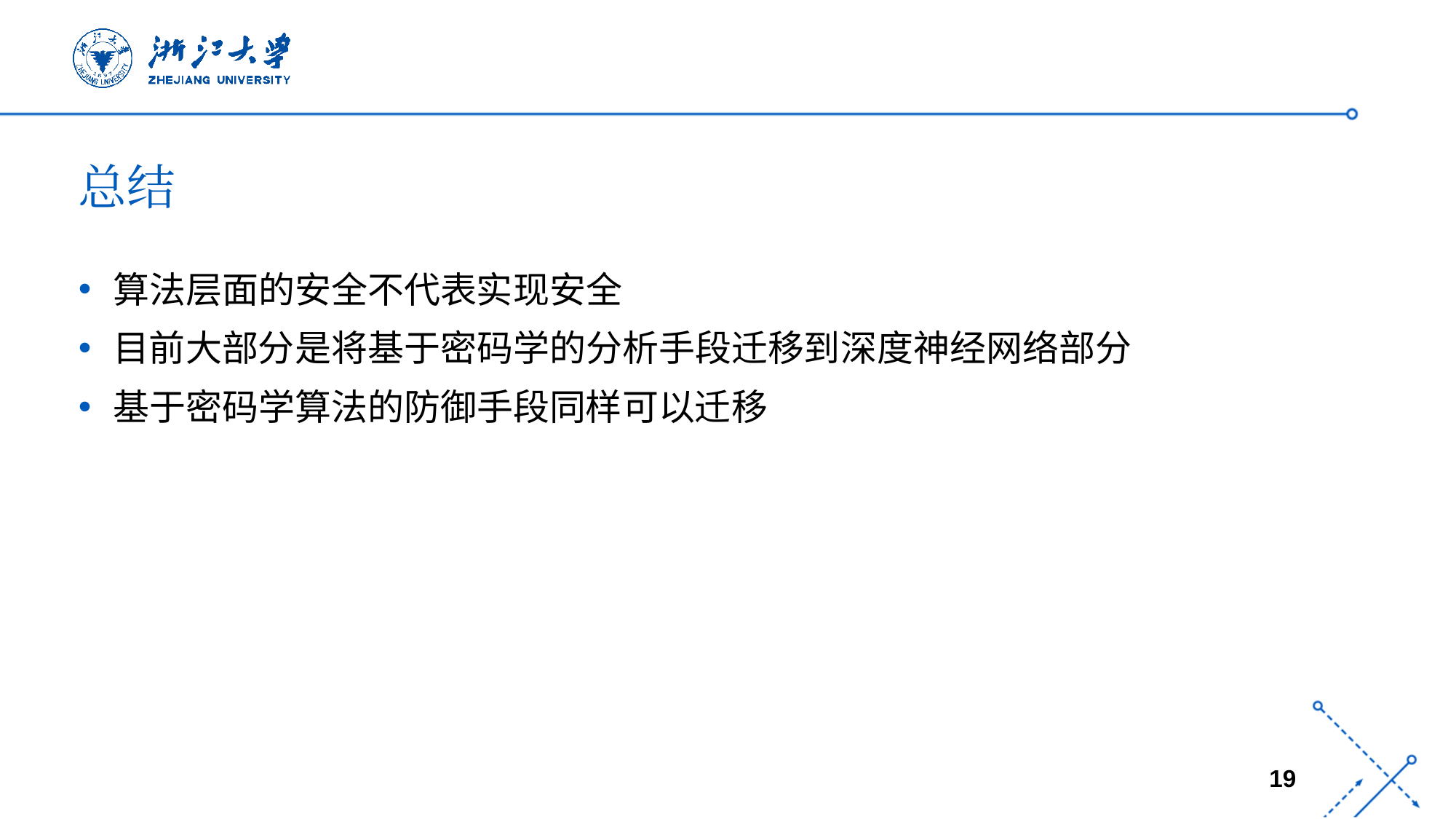

# 总结
算法层面的安全不代表实现安全
目前大部分是将基于密码学的分析手段迁移到深度神经网络部分
基于密码学算法的防御手段同样可以迁移